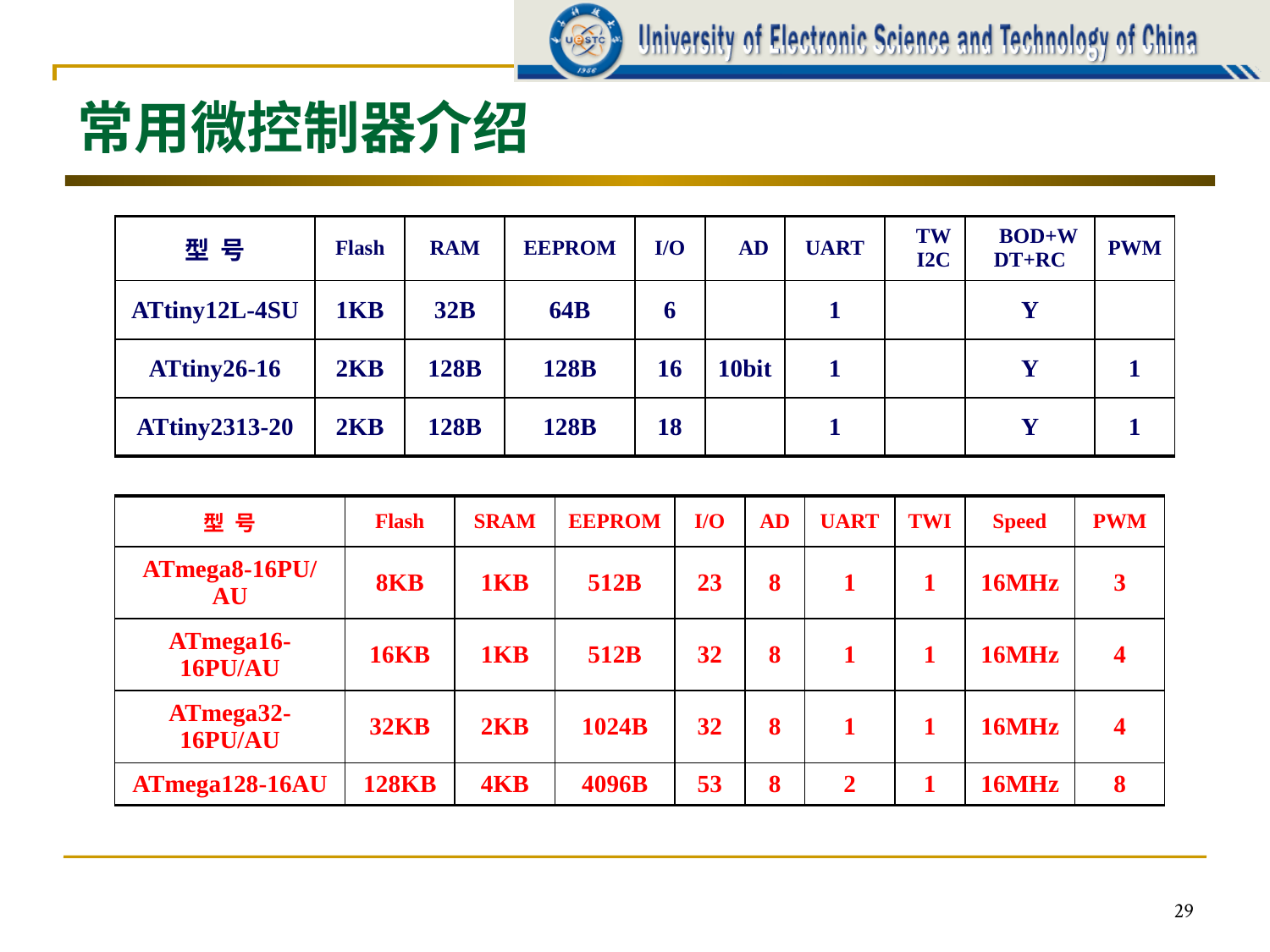

# 常用微控制器介绍
| 型  号 | Flash | RAM | EEPROM | I/O | AD | UART | TW I2C | BOD+WDT+RC | PWM |
| --- | --- | --- | --- | --- | --- | --- | --- | --- | --- |
| ATtiny12L-4SU | 1KB | 32B | 64B | 6 |  | 1 |  | Y |  |
| ATtiny26-16 | 2KB | 128B | 128B | 16 | 10bit | 1 |  | Y | 1 |
| ATtiny2313-20 | 2KB | 128B | 128B | 18 |  | 1 |  | Y | 1 |
| 型  号 | Flash | SRAM | EEPROM | I/O | AD | UART | TWI | Speed | PWM |
| --- | --- | --- | --- | --- | --- | --- | --- | --- | --- |
| ATmega8-16PU/AU | 8KB | 1KB | 512B | 23 | 8 | 1 | 1 | 16MHz | 3 |
| ATmega16-16PU/AU | 16KB | 1KB | 512B | 32 | 8 | 1 | 1 | 16MHz | 4 |
| ATmega32-16PU/AU | 32KB | 2KB | 1024B | 32 | 8 | 1 | 1 | 16MHz | 4 |
| ATmega128-16AU | 128KB | 4KB | 4096B | 53 | 8 | 2 | 1 | 16MHz | 8 |
29